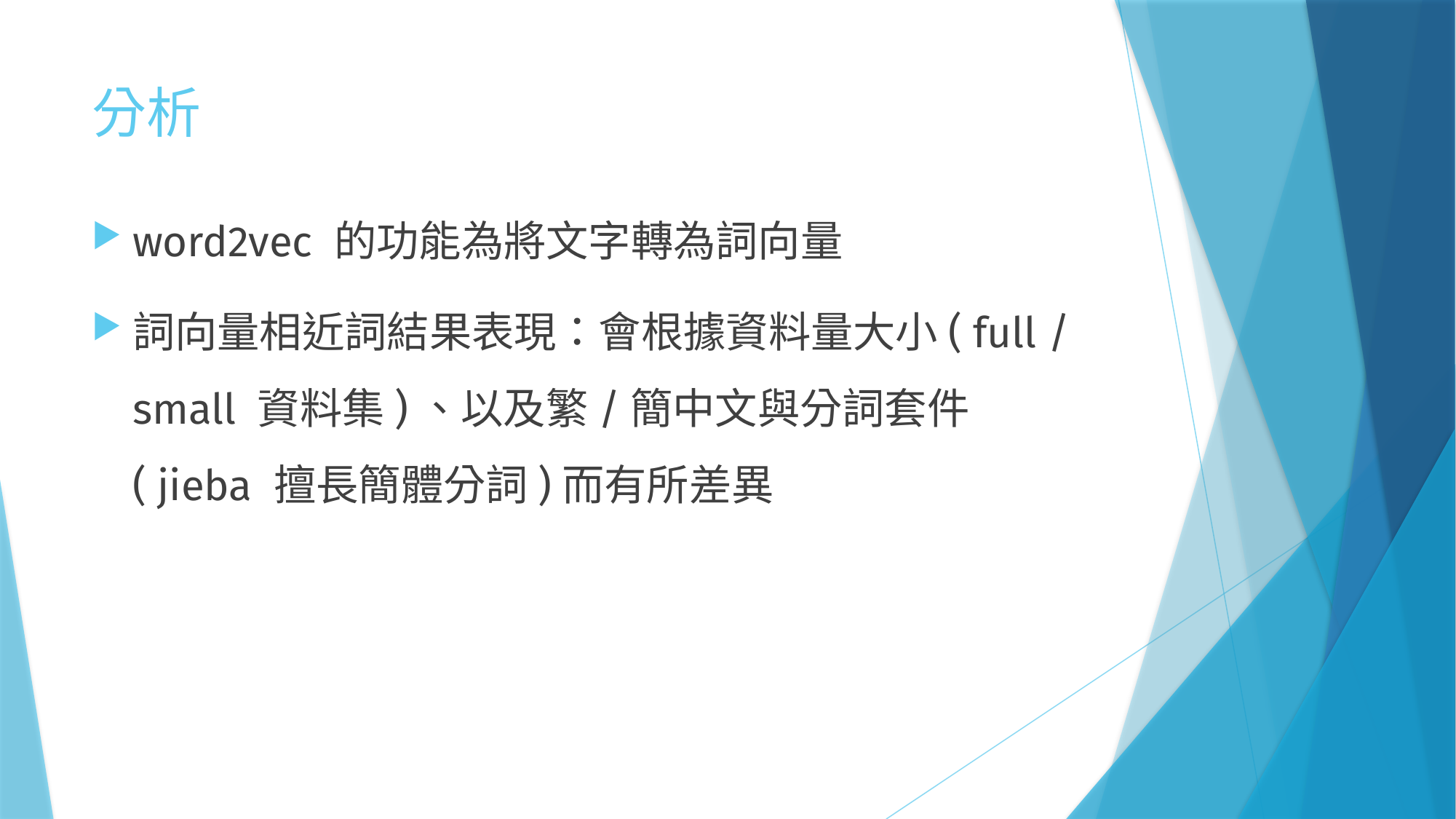

# 分析
word2vec 的功能為將文字轉為詞向量
詞向量相近詞結果表現：會根據資料量大小( full / small 資料集)、以及繁/簡中文與分詞套件( jieba 擅長簡體分詞)而有所差異